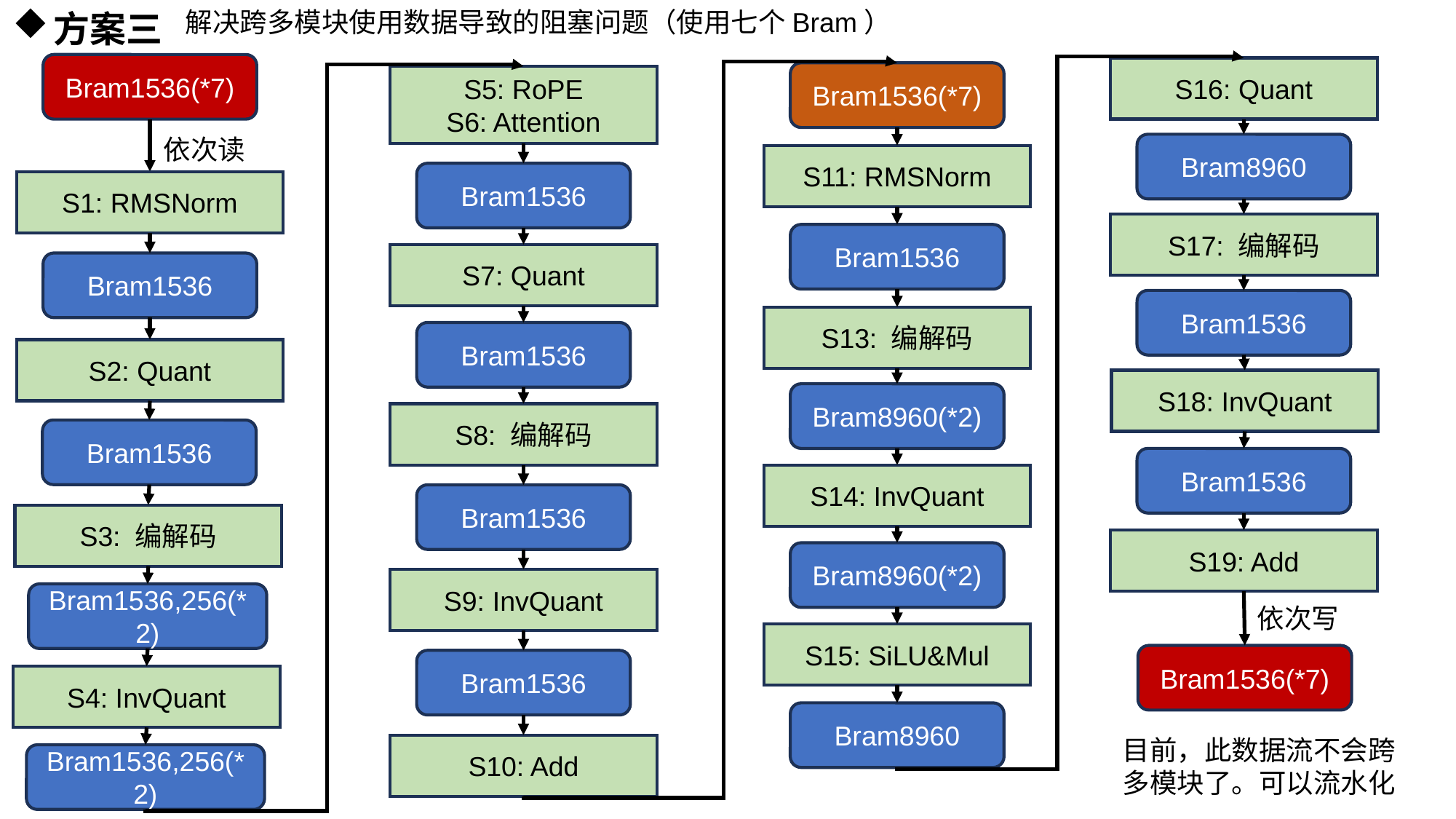

解决跨多模块使用数据导致的阻塞问题（使用七个Bram）
方案三
Bram1536(*7)
S16: Quant
Bram1536(*7)
S5: RoPE
S6: Attention
依次读
Bram8960
S11: RMSNorm
Bram1536
S1: RMSNorm
S17: 编解码
Bram1536
S7: Quant
Bram1536
Bram1536
S13: 编解码
Bram1536
S2: Quant
S18: InvQuant
Bram8960(*2)
S8: 编解码
Bram1536
Bram1536
S14: InvQuant
Bram1536
S3: 编解码
S19: Add
Bram8960(*2)
S9: InvQuant
Bram1536,256(*2)
依次写
S15: SiLU&Mul
Bram1536(*7)
Bram1536
S4: InvQuant
Bram8960
目前，此数据流不会跨多模块了。可以流水化
S10: Add
Bram1536,256(*2)